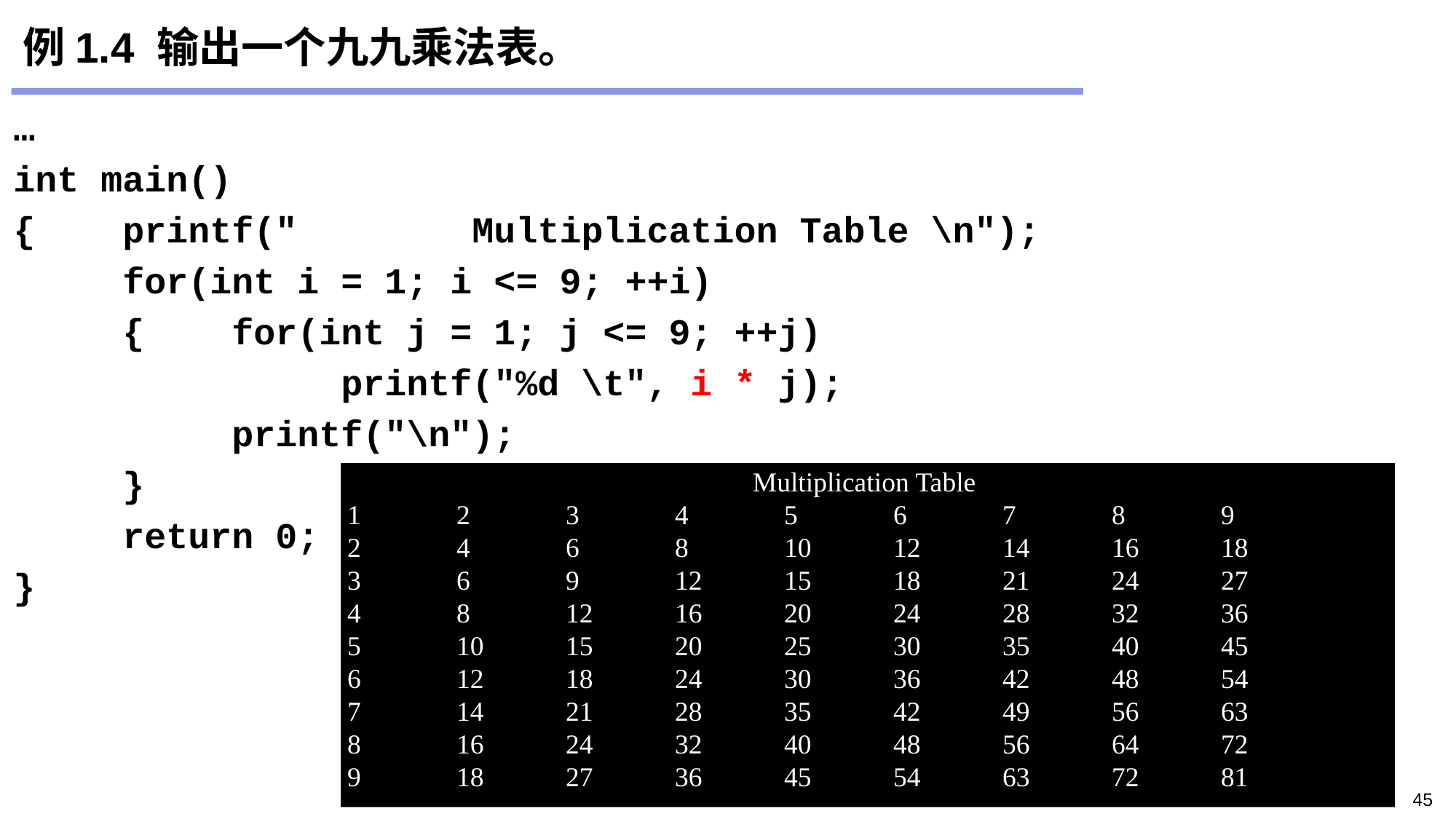

# 例1.4 输出一个九九乘法表。
…
int main()
{ 	printf("        Multiplication Table \n");
	for(int i = 1; i <= 9; ++i)
	{	for(int j = 1; j <= 9; ++j)
			printf("%d \t", i * j);
		printf("\n");
	}
	return 0;
}

Multiplication Table
1	2	3	4	5	6	7	8	9
2	4	6	8	10	12	14	16	18
3	6	9	12	15	18	21	24	27
4	8	12	16	20	24	28	32	36
5	10	15	20	25	30	35	40	45
6	12	18	24	30	36	42	48	54
7	14	21	28	35	42	49	56	63
8	16	24	32	40	48	56	64	72
9	18	27	36	45	54	63	72	81
45